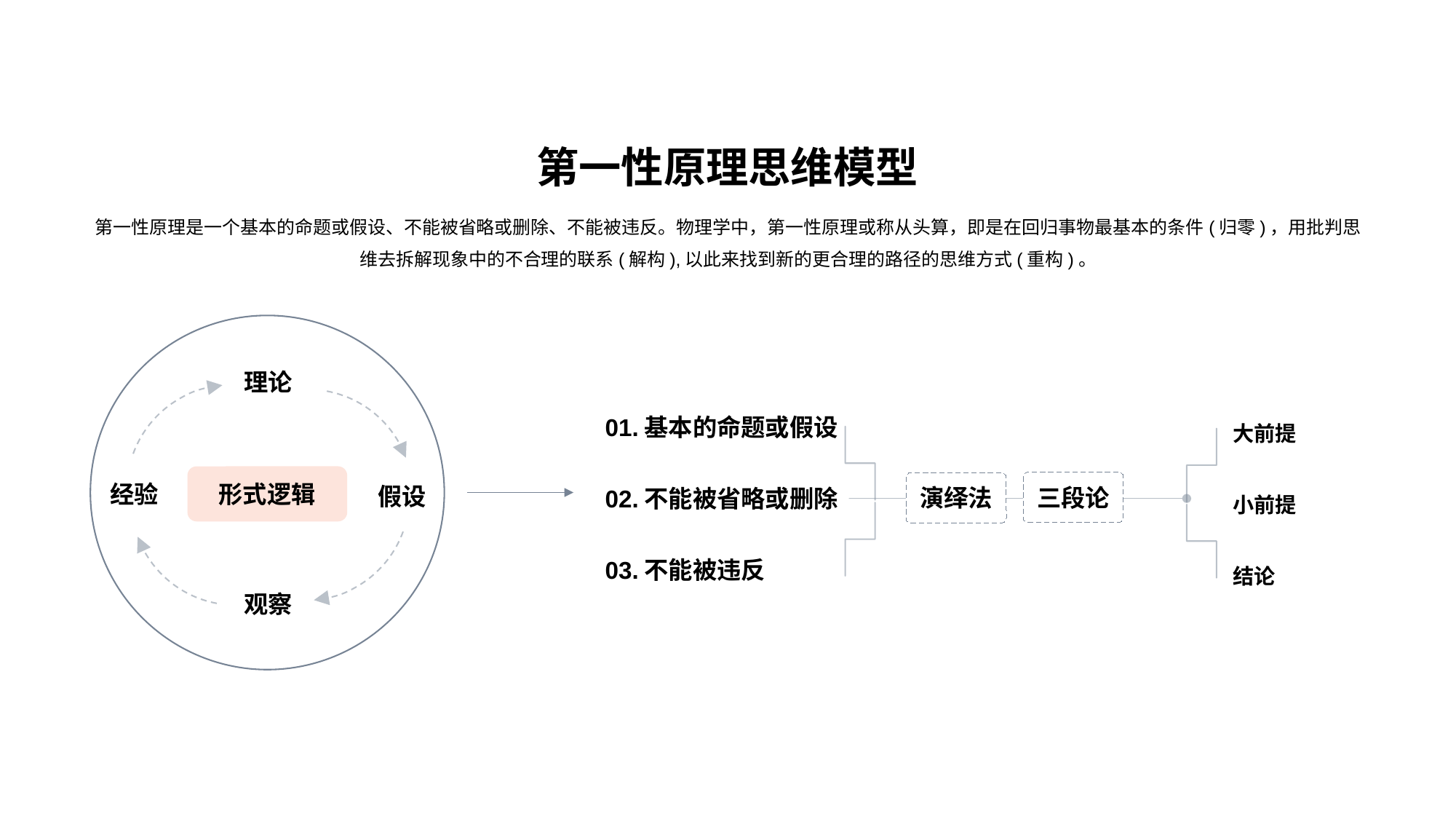

第一性原理思维模型
第一性原理是一个基本的命题或假设、不能被省略或删除、不能被违反。物理学中，第一性原理或称从头算，即是在回归事物最基本的条件(归零)，用批判思维去拆解现象中的不合理的联系(解构),以此来找到新的更合理的路径的思维方式(重构)。

理论

经验
形式逻辑
假设
观察
01.基本的命题或假设
三段论
演绎法
02.不能被省略或删除
03.不能被违反
大前提
小前提
结论